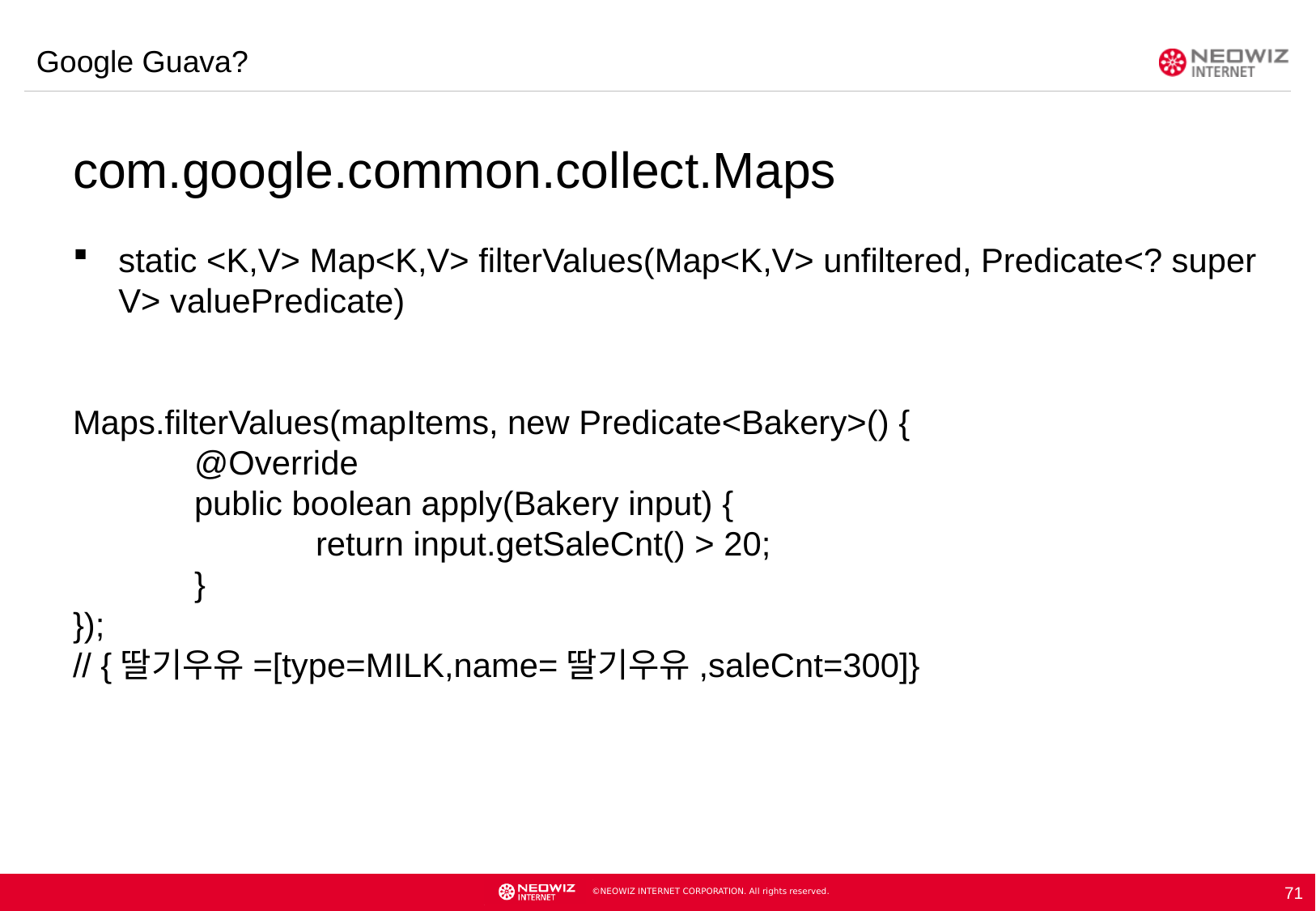

Google Guava?

com.google.common.collect.Maps

static <K,V> Map<K,V> filterValues(Map<K,V> unfiltered, Predicate<? super V> valuePredicate)

Maps.filterValues(mapItems, new Predicate<Bakery>() {
	@Override
	public boolean apply(Bakery input) {
		return input.getSaleCnt() > 20;
	}
});
// {딸기우유=[type=MILK,name=딸기우유,saleCnt=300]}

71